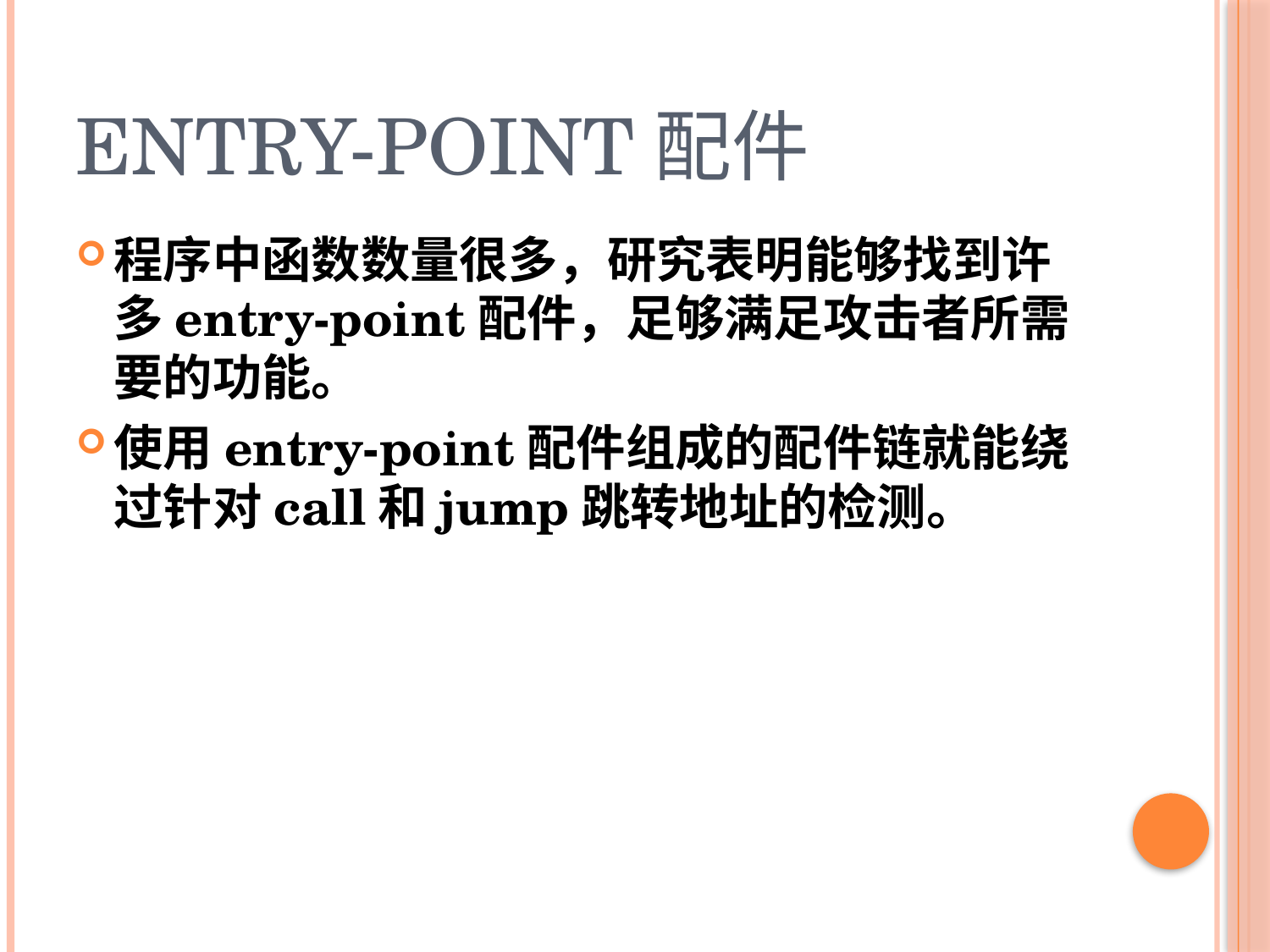

# entry-point配件
程序中函数数量很多，研究表明能够找到许多entry-point配件，足够满足攻击者所需要的功能。
使用entry-point配件组成的配件链就能绕过针对call和jump跳转地址的检测。